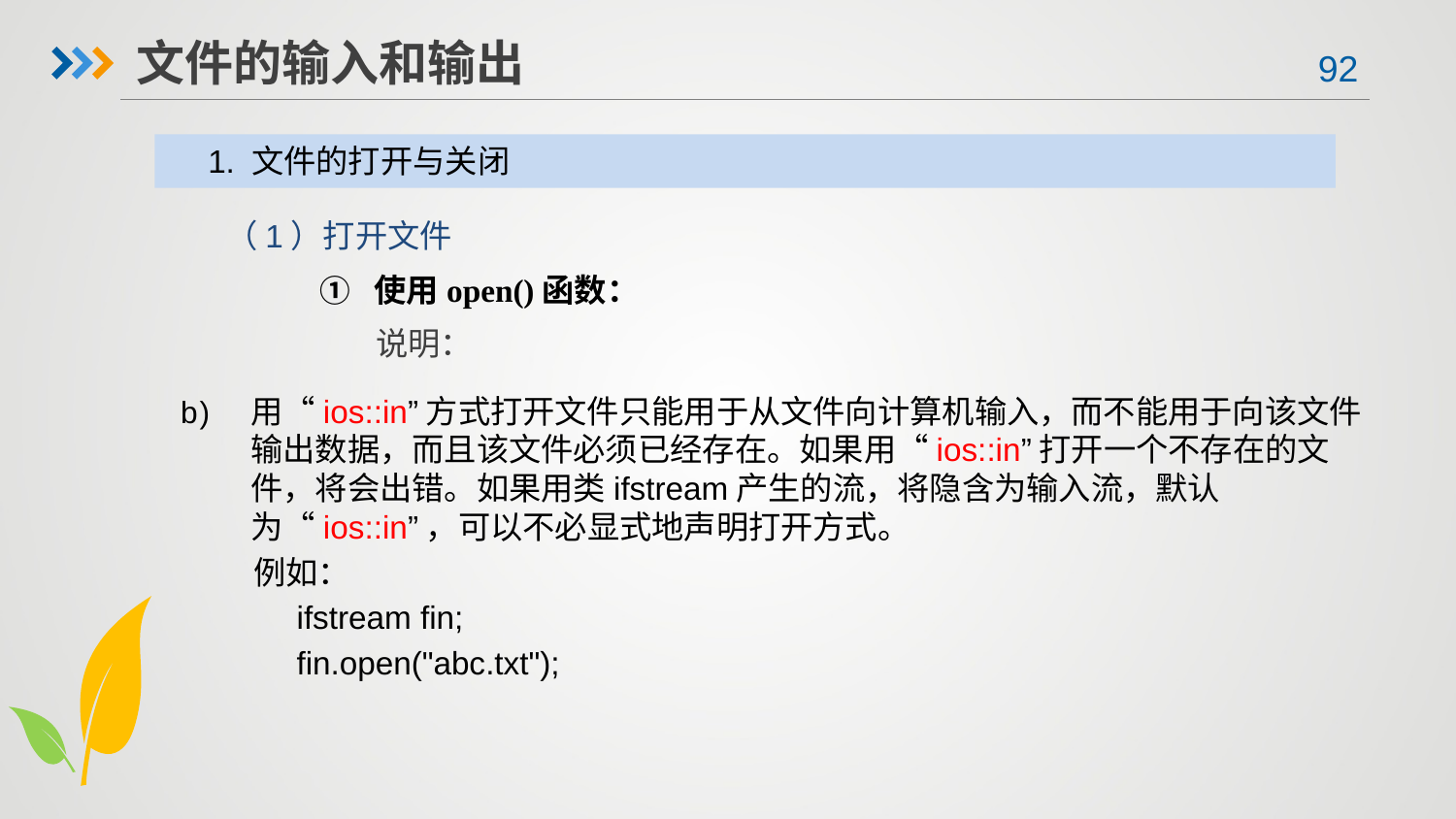

文件的输入和输出

1. 文件的打开与关闭
（1）打开文件
使用open()函数：
说明：
用“ios::in”方式打开文件只能用于从文件向计算机输入，而不能用于向该文件输出数据，而且该文件必须已经存在。如果用“ios::in”打开一个不存在的文件，将会出错。如果用类ifstream产生的流，将隐含为输入流，默认为“ios::in”，可以不必显式地声明打开方式。
例如：
ifstream fin;
fin.open("abc.txt");